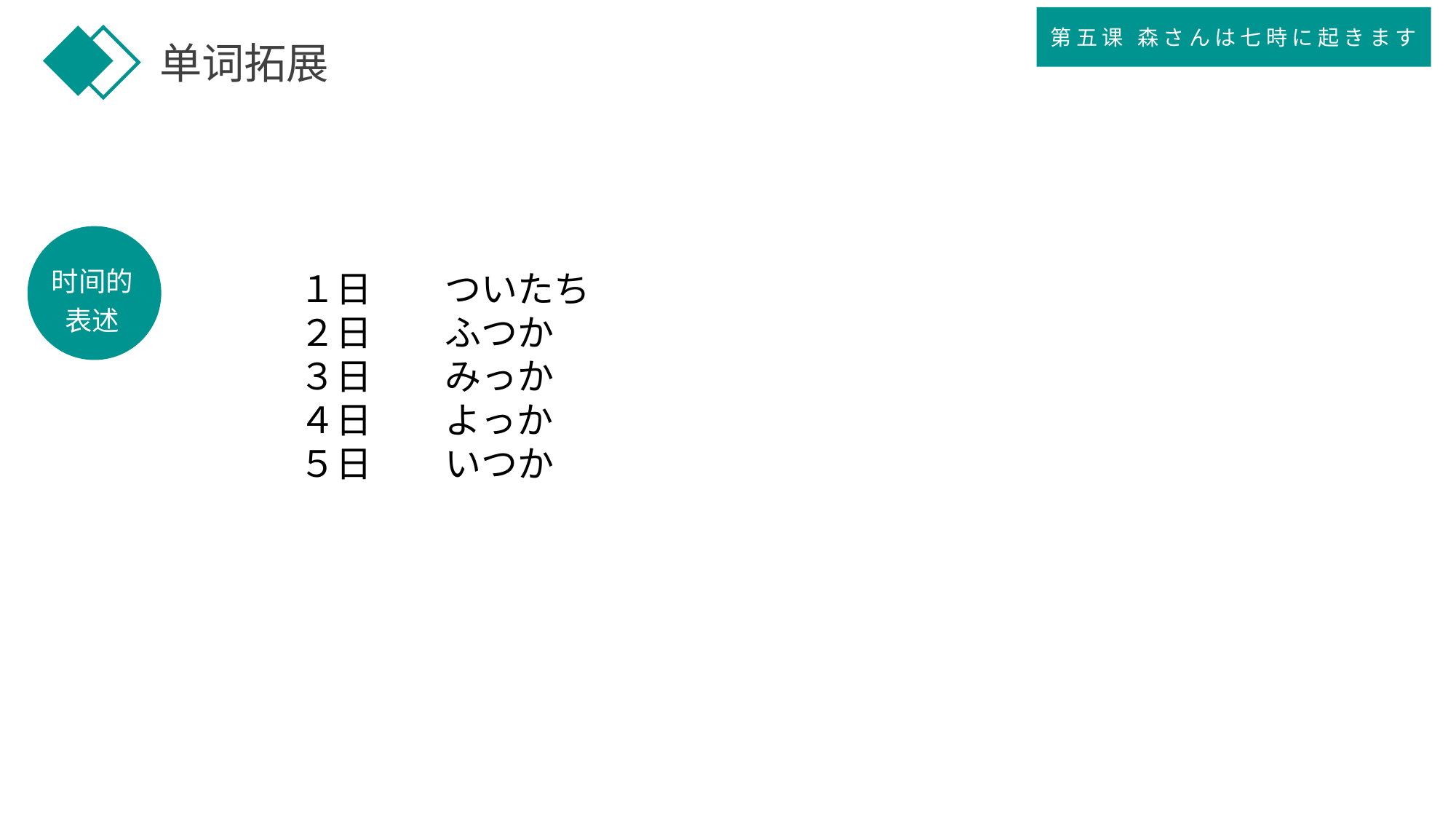

第五课 森さんは七時に起きます

单词拓展

时间的表述
１日　　ついたち
２日　　ふつか
３日　　みっか
４日　　よっか
５日　　いつか